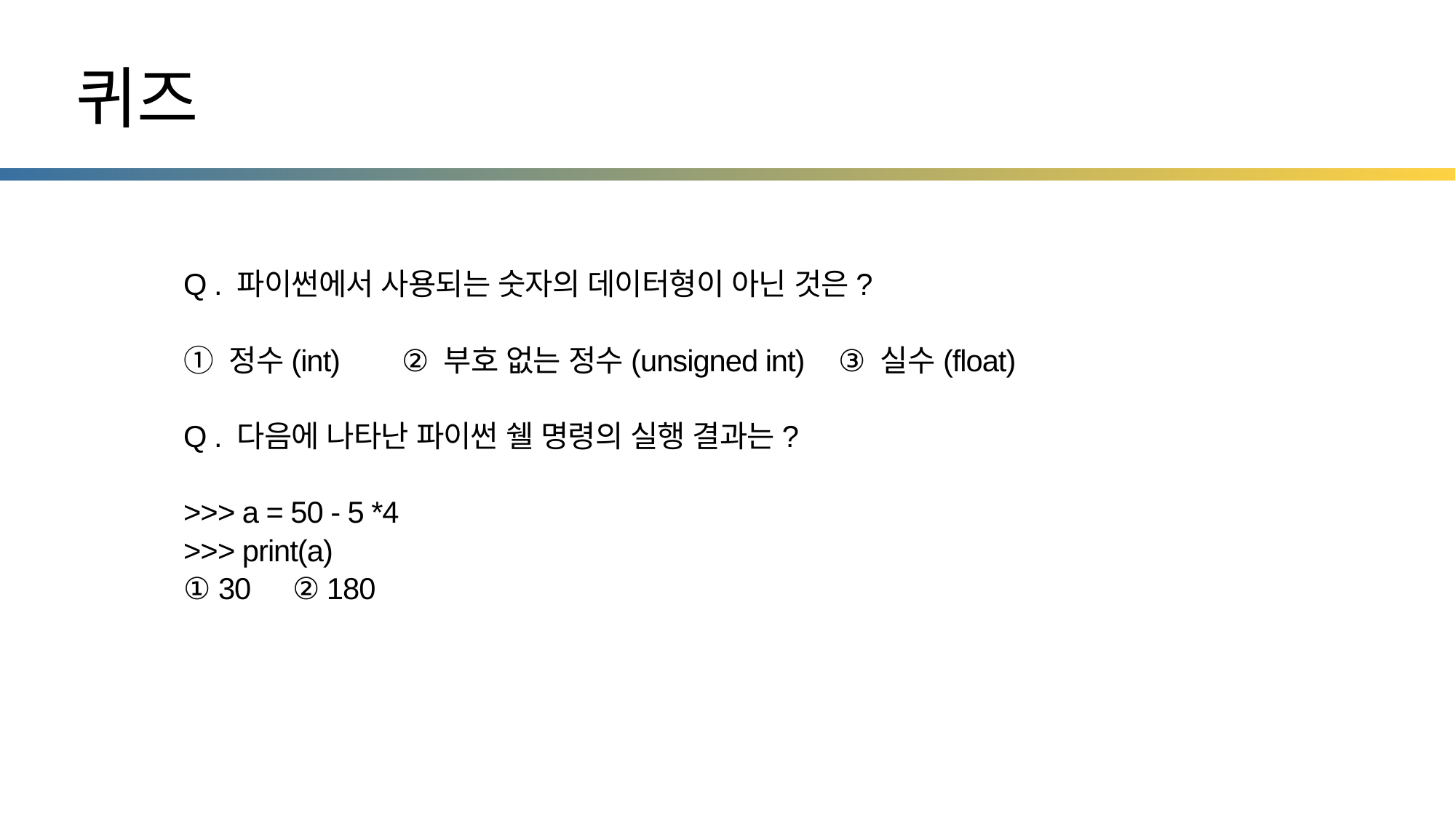

# 퀴즈
Q . 파이썬에서 사용되는 숫자의 데이터형이 아닌 것은?

① 정수(int)	② 부호 없는 정수(unsigned int)	③ 실수(float)

Q . 다음에 나타난 파이썬 쉘 명령의 실행 결과는?

>>> a = 50 - 5 *4
>>> print(a)
① 30	② 180